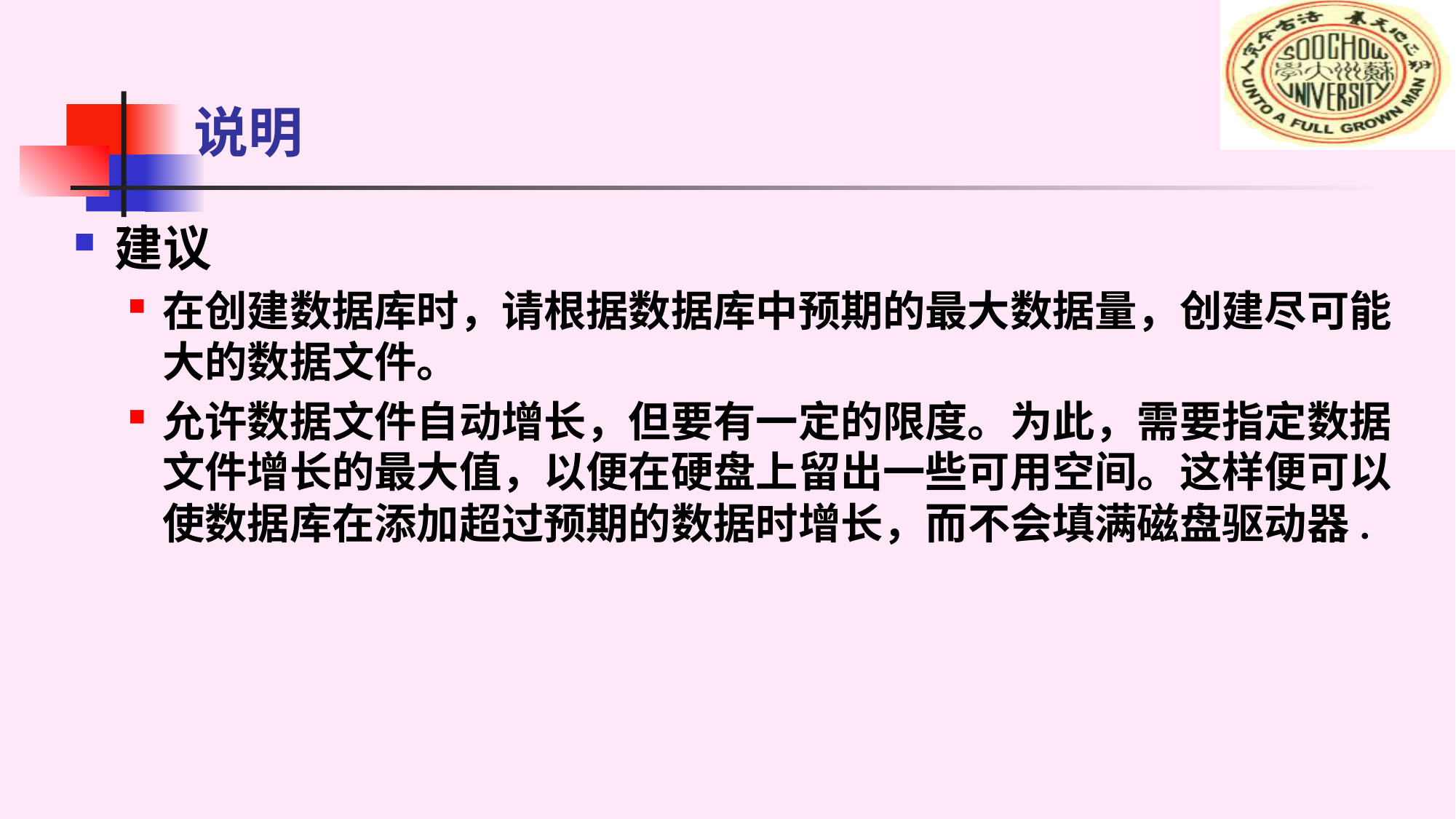

# 说明
建议
在创建数据库时，请根据数据库中预期的最大数据量，创建尽可能大的数据文件。
允许数据文件自动增长，但要有一定的限度。为此，需要指定数据文件增长的最大值，以便在硬盘上留出一些可用空间。这样便可以使数据库在添加超过预期的数据时增长，而不会填满磁盘驱动器.